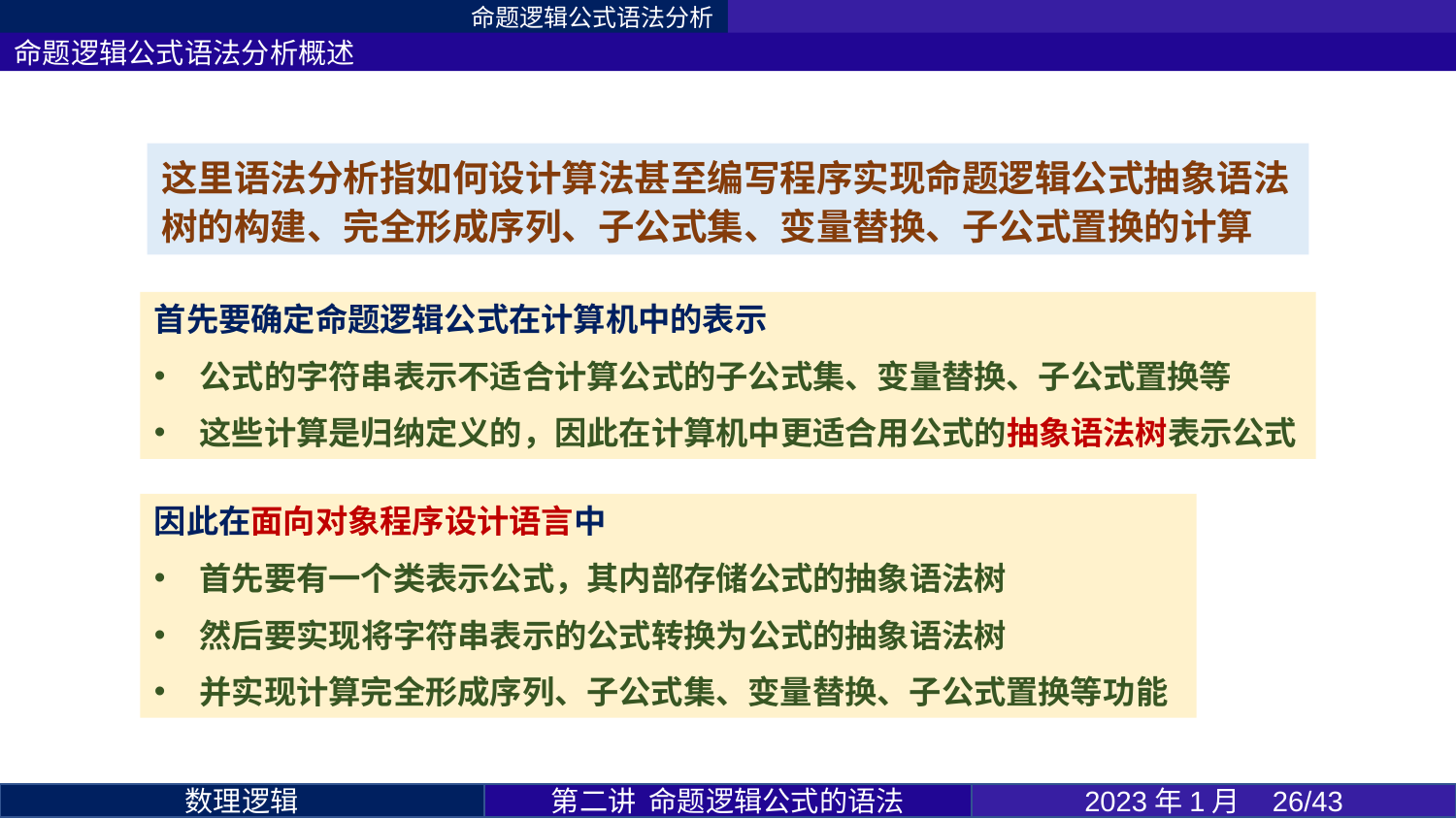

命题逻辑公式语法分析
命题逻辑公式语法分析概述
这里语法分析指如何设计算法甚至编写程序实现命题逻辑公式抽象语法树的构建、完全形成序列、子公式集、变量替换、子公式置换的计算
首先要确定命题逻辑公式在计算机中的表示
公式的字符串表示不适合计算公式的子公式集、变量替换、子公式置换等
这些计算是归纳定义的，因此在计算机中更适合用公式的抽象语法树表示公式
因此在面向对象程序设计语言中
首先要有一个类表示公式，其内部存储公式的抽象语法树
然后要实现将字符串表示的公式转换为公式的抽象语法树
并实现计算完全形成序列、子公式集、变量替换、子公式置换等功能
第二讲  命题逻辑公式的语法
2023年1月    26/43
数理逻辑